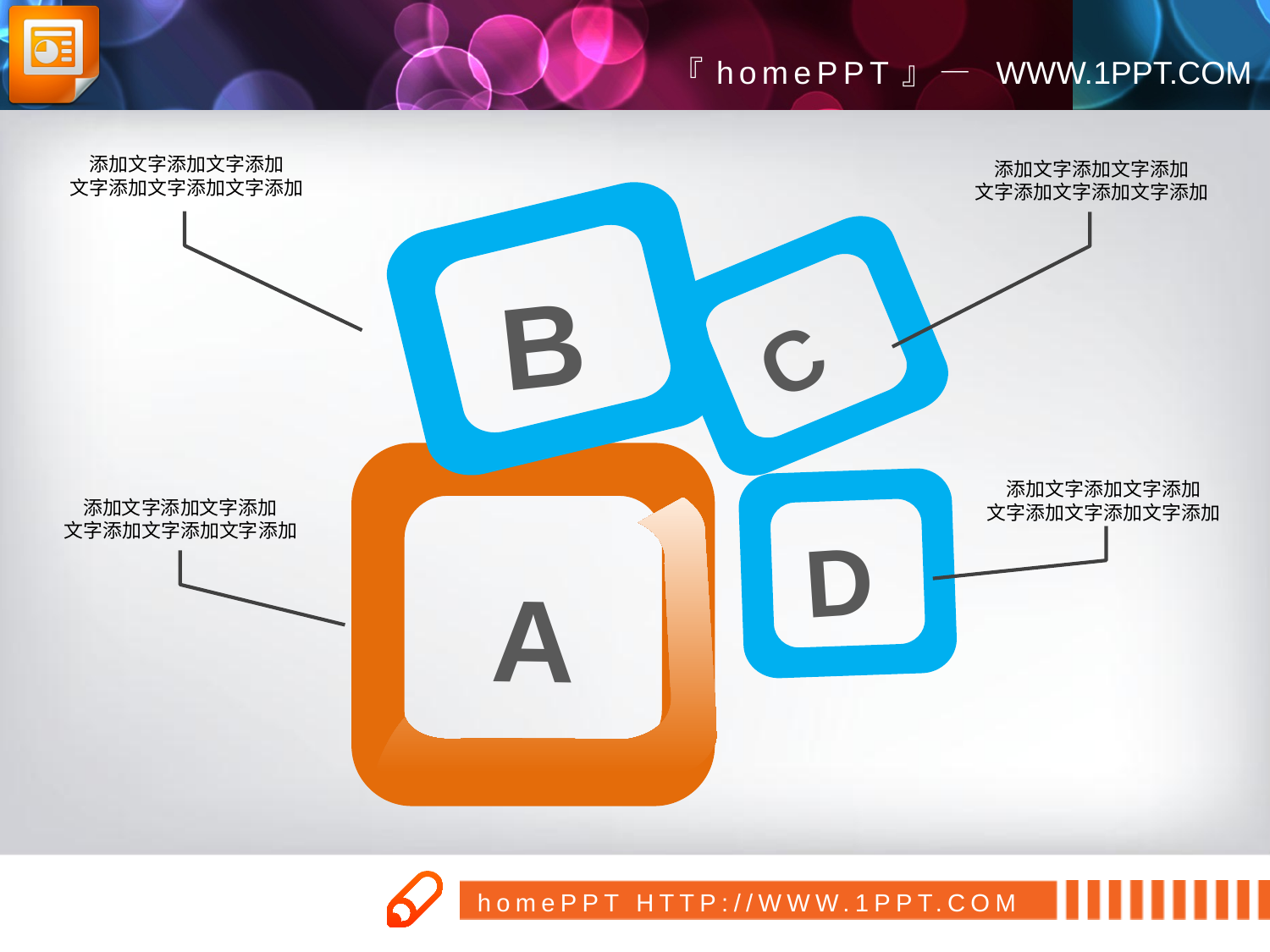

添加文字添加文字添加
文字添加文字添加文字添加
添加文字添加文字添加
文字添加文字添加文字添加

B
C

添加文字添加文字添加
文字添加文字添加文字添加
添加文字添加文字添加
文字添加文字添加文字添加
D

A